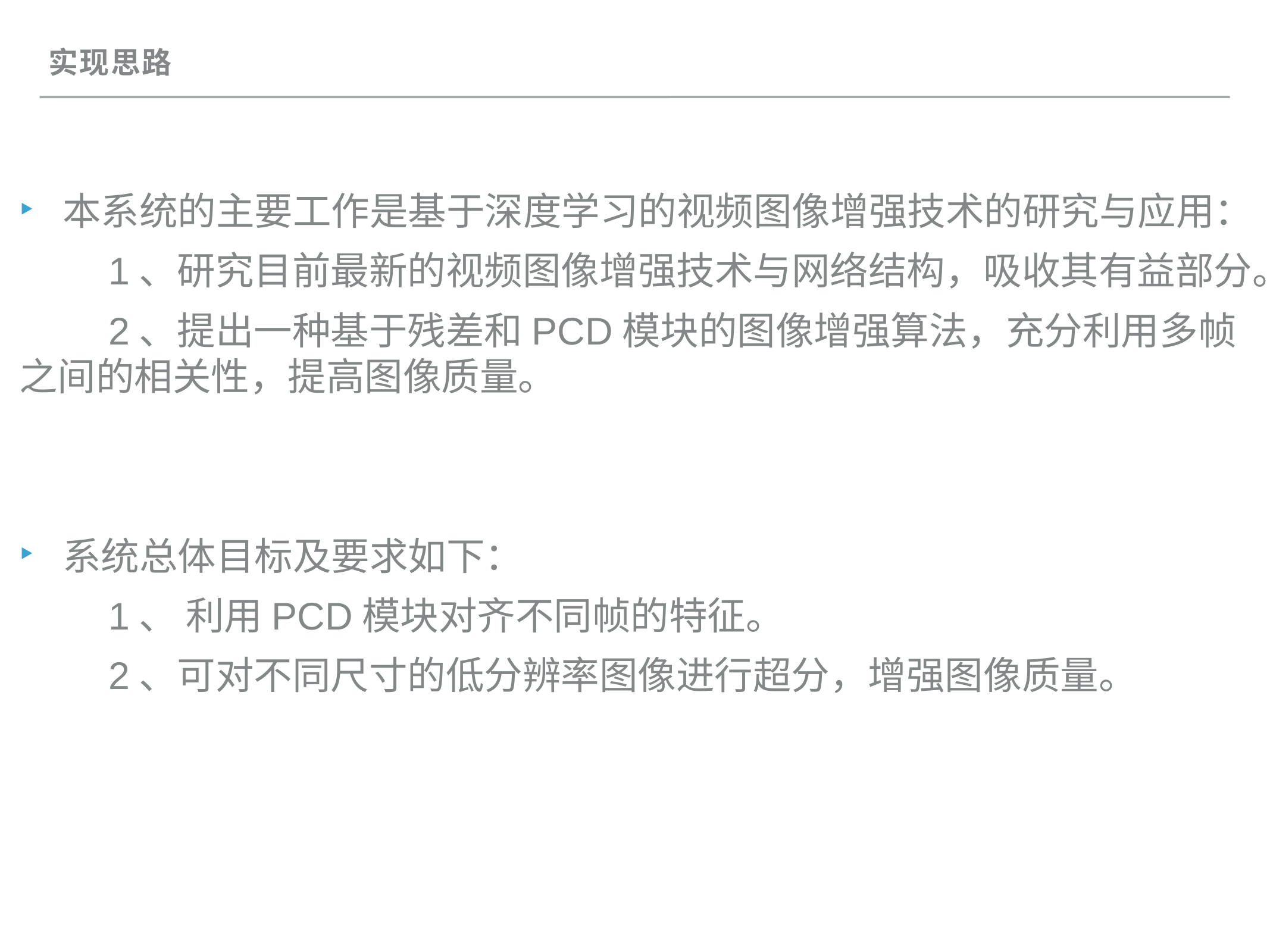

实现思路
本系统的主要工作是基于深度学习的视频图像增强技术的研究与应用：
	1、研究目前最新的视频图像增强技术与网络结构，吸收其有益部分。
	2、提出一种基于残差和PCD模块的图像增强算法，充分利用多帧之间的相关性，提高图像质量。

系统总体目标及要求如下：
	1、 利用PCD模块对齐不同帧的特征。
	2、可对不同尺寸的低分辨率图像进行超分，增强图像质量。